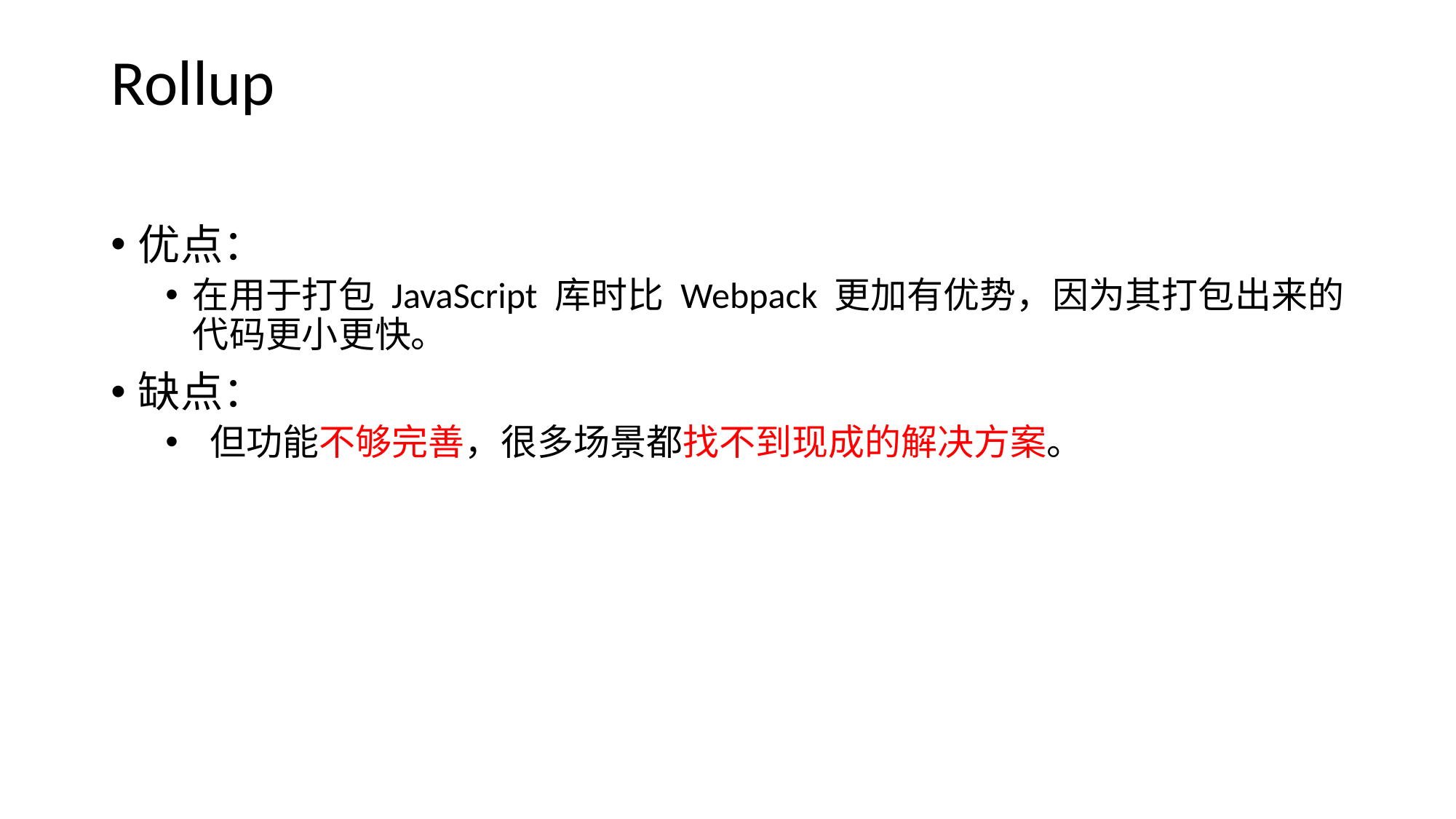

# Rollup
优点：
在用于打包 JavaScript 库时比 Webpack 更加有优势，因为其打包出来的代码更小更快。
缺点：
 但功能不够完善，很多场景都找不到现成的解决方案。